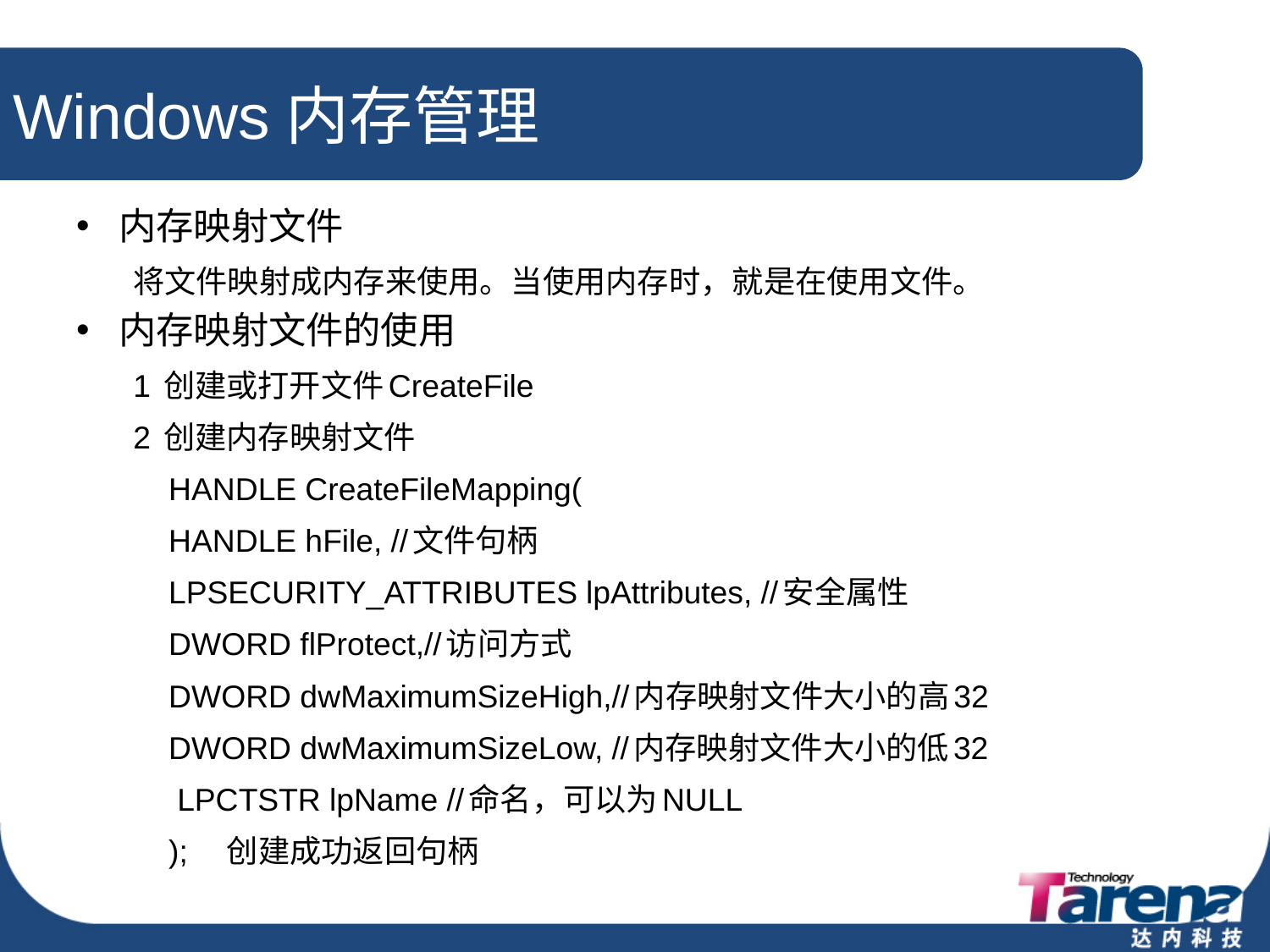

# Windows内存管理
内存映射文件
将文件映射成内存来使用。当使用内存时，就是在使用文件。
内存映射文件的使用
1 创建或打开文件CreateFile
2 创建内存映射文件
	HANDLE CreateFileMapping(
		HANDLE hFile, //文件句柄
		LPSECURITY_ATTRIBUTES lpAttributes, //安全属性
		DWORD flProtect,//访问方式
		DWORD dwMaximumSizeHigh,//内存映射文件大小的高32
		DWORD dwMaximumSizeLow, //内存映射文件大小的低32
		 LPCTSTR lpName //命名，可以为NULL
	);    创建成功返回句柄